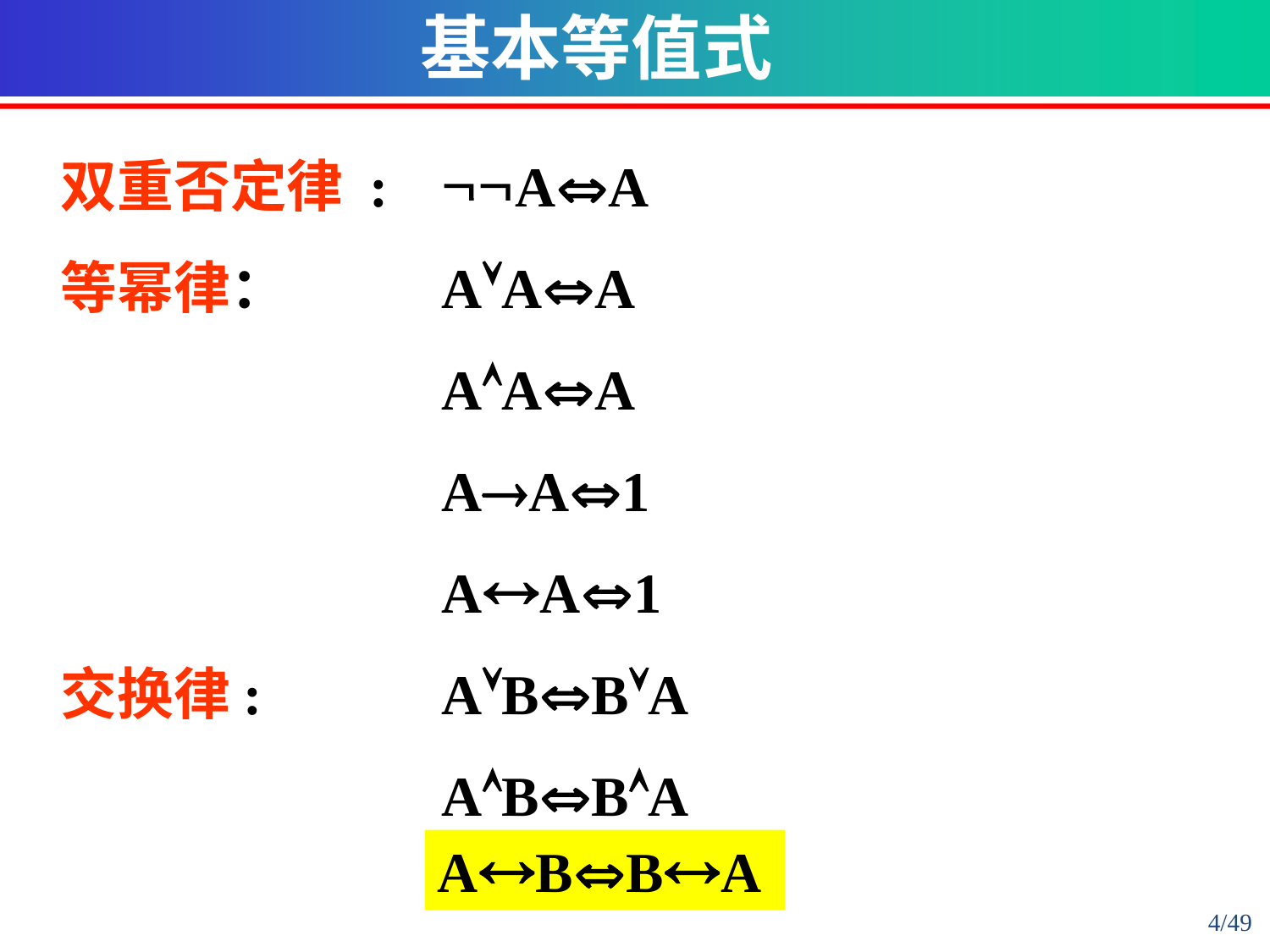

基本等值式
双重否定律 :  	¬¬A⇔A
等幂律：         	A∨A⇔A
                         	A∧A⇔A
 			A→A⇔1
			A↔A⇔1
交换律:            	A∨B⇔B∨A
  			A∧B⇔B∧A
A↔B⇔B↔A
4/49